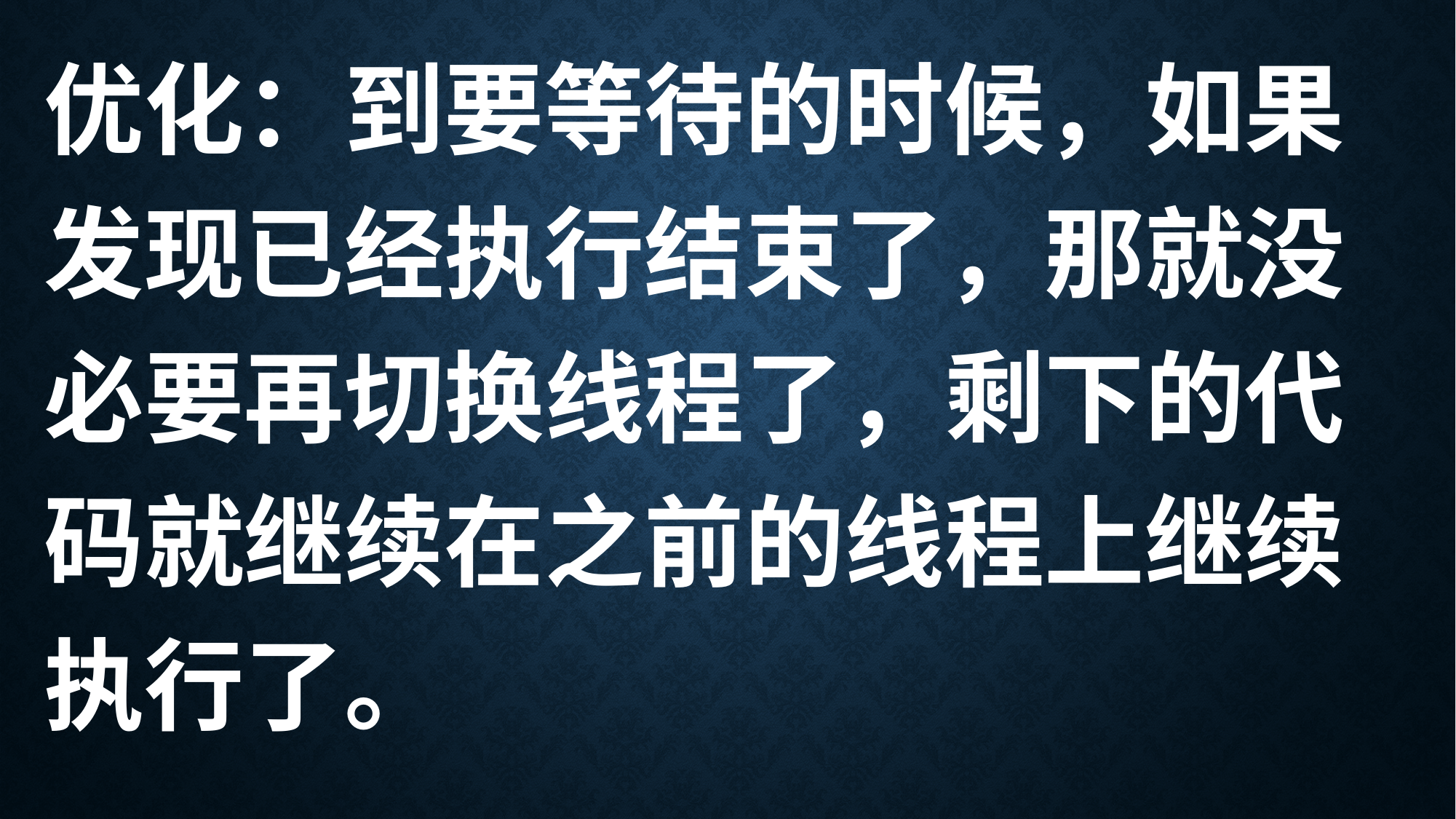

优化：到要等待的时候，如果发现已经执行结束了，那就没必要再切换线程了，剩下的代码就继续在之前的线程上继续执行了。